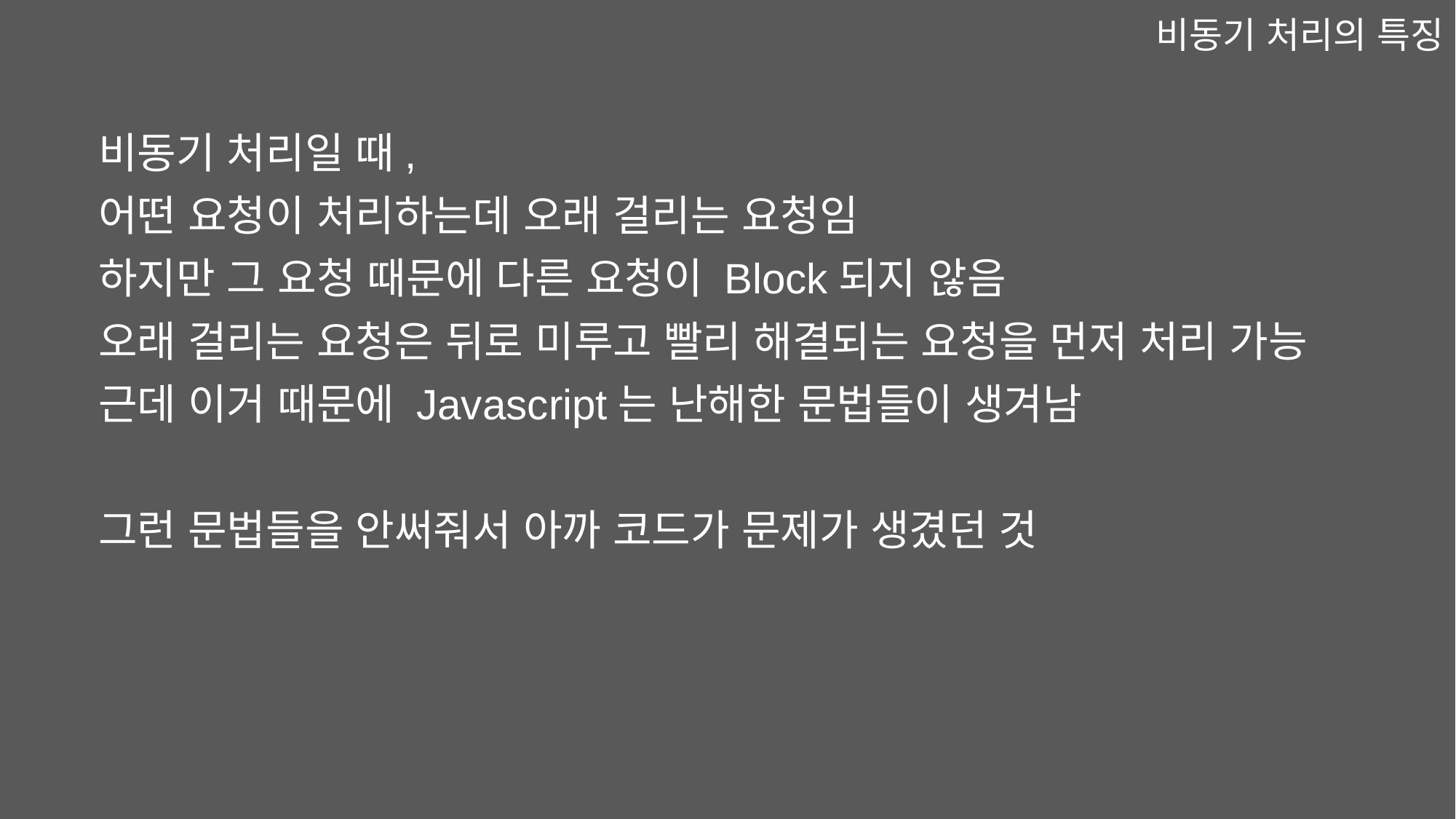

비동기 처리의 특징
비동기 처리일 때,
어떤 요청이 처리하는데 오래 걸리는 요청임
하지만 그 요청 때문에 다른 요청이 Block되지 않음
오래 걸리는 요청은 뒤로 미루고 빨리 해결되는 요청을 먼저 처리 가능
근데 이거 때문에 Javascript는 난해한 문법들이 생겨남
그런 문법들을 안써줘서 아까 코드가 문제가 생겼던 것